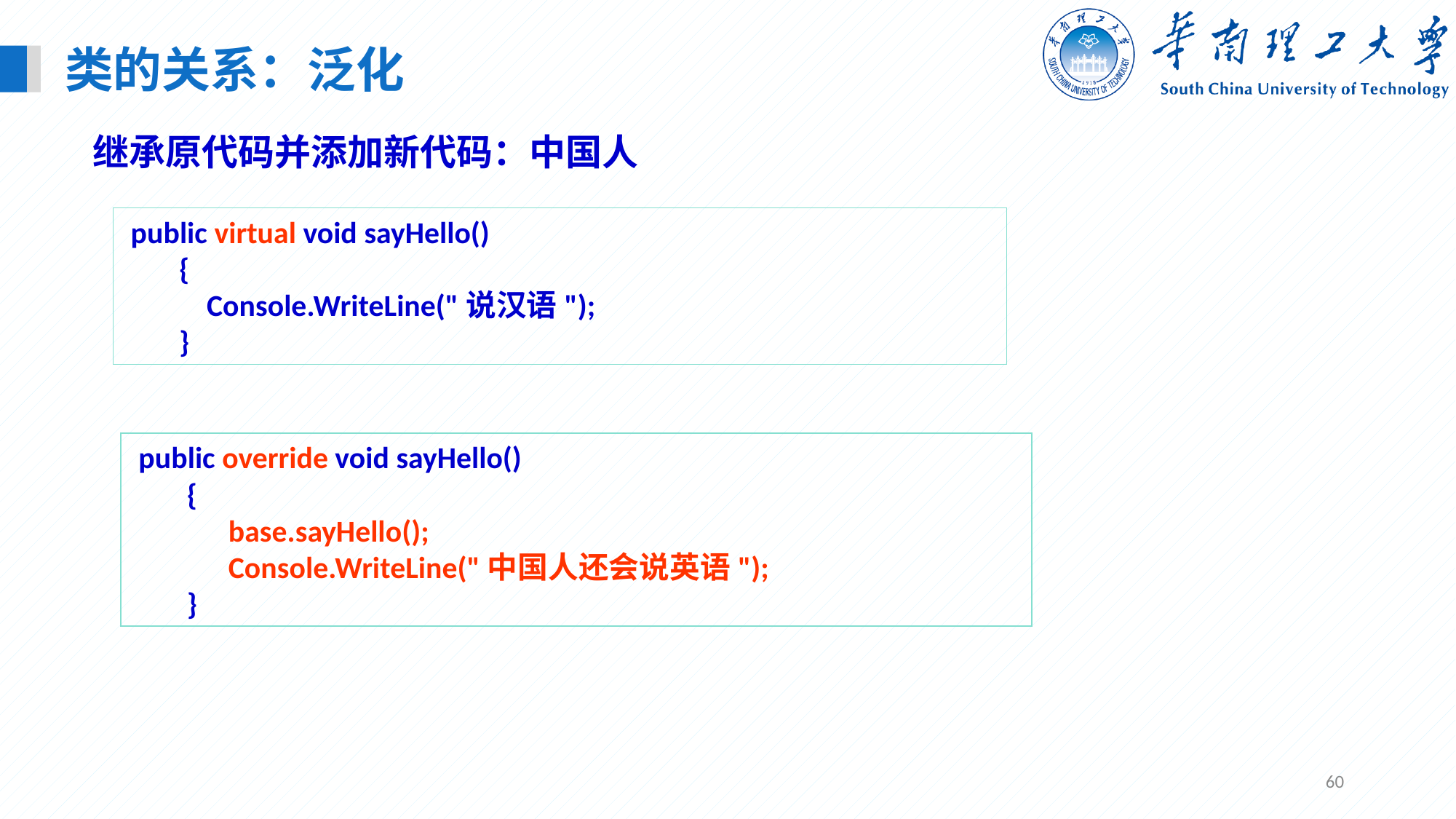

类的关系：泛化
继承原代码并添加新代码：中国人
 public virtual void sayHello()
        {
            Console.WriteLine("说汉语");
        }
 public override void sayHello()
        {
              base.sayHello();
              Console.WriteLine("中国人还会说英语");
        }
60